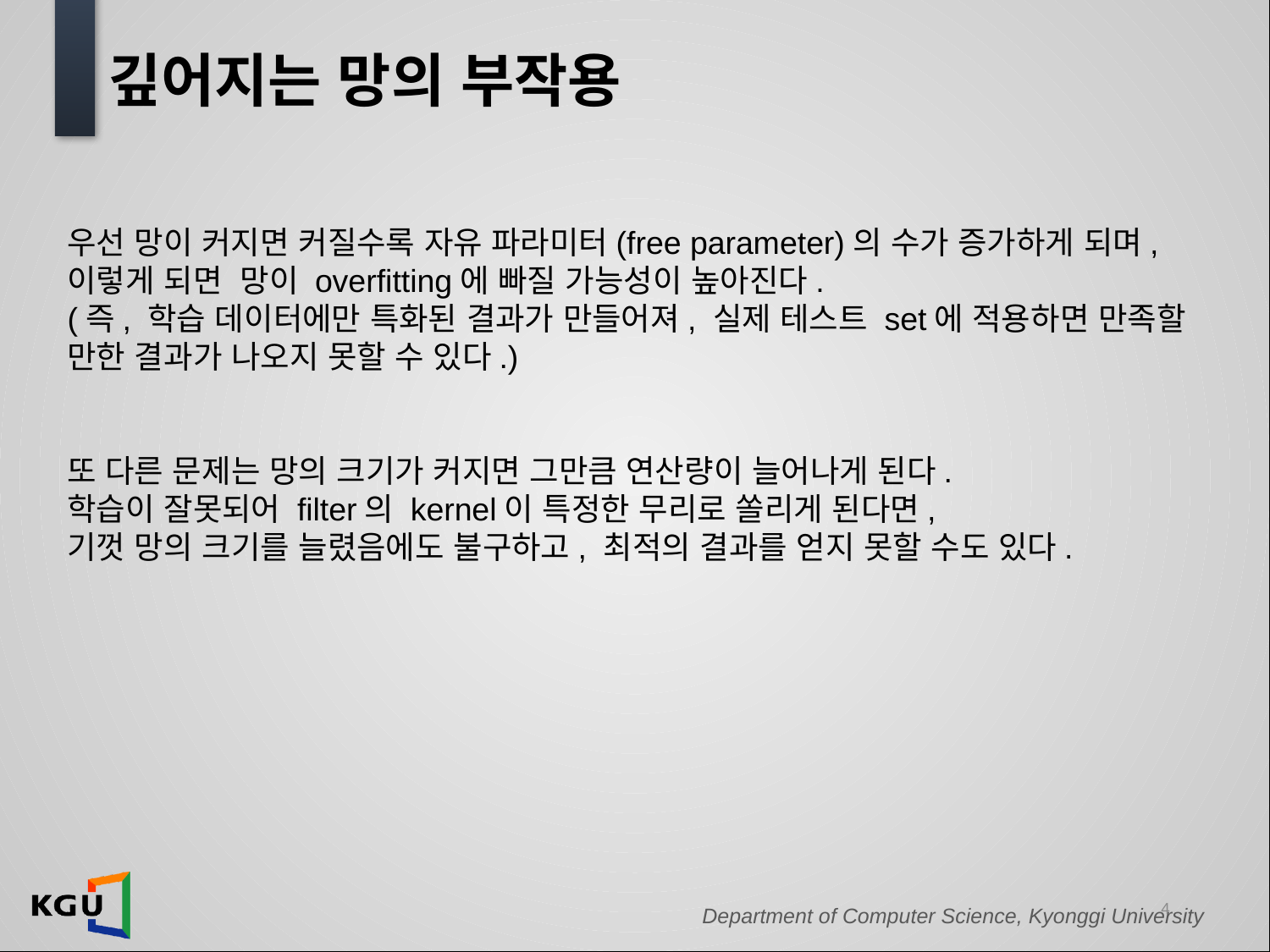

# 깊어지는 망의 부작용
우선 망이 커지면 커질수록 자유 파라미터(free parameter)의 수가 증가하게 되며,
이렇게 되면  망이 overfitting에 빠질 가능성이 높아진다.
(즉, 학습 데이터에만 특화된 결과가 만들어져, 실제 테스트 set에 적용하면 만족할 만한 결과가 나오지 못할 수 있다.)

또 다른 문제는 망의 크기가 커지면 그만큼 연산량이 늘어나게 된다.
학습이 잘못되어 filter의 kernel이 특정한 무리로 쏠리게 된다면,
기껏 망의 크기를 늘렸음에도 불구하고, 최적의 결과를 얻지 못할 수도 있다.

4